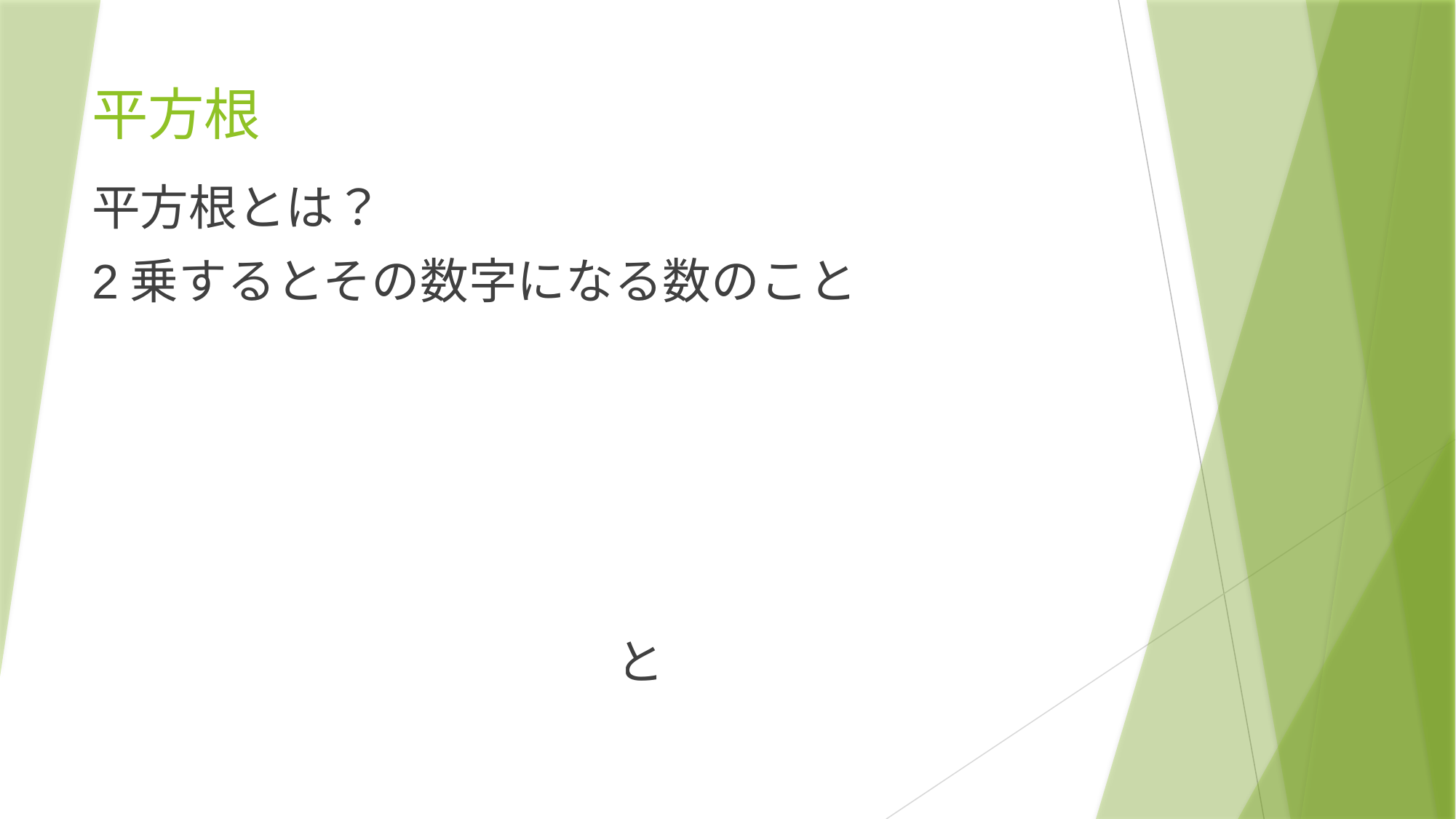

# 平方根
平方根とは？
2乗するとその数字になる数のこと

？

2乗の逆の計算をすること